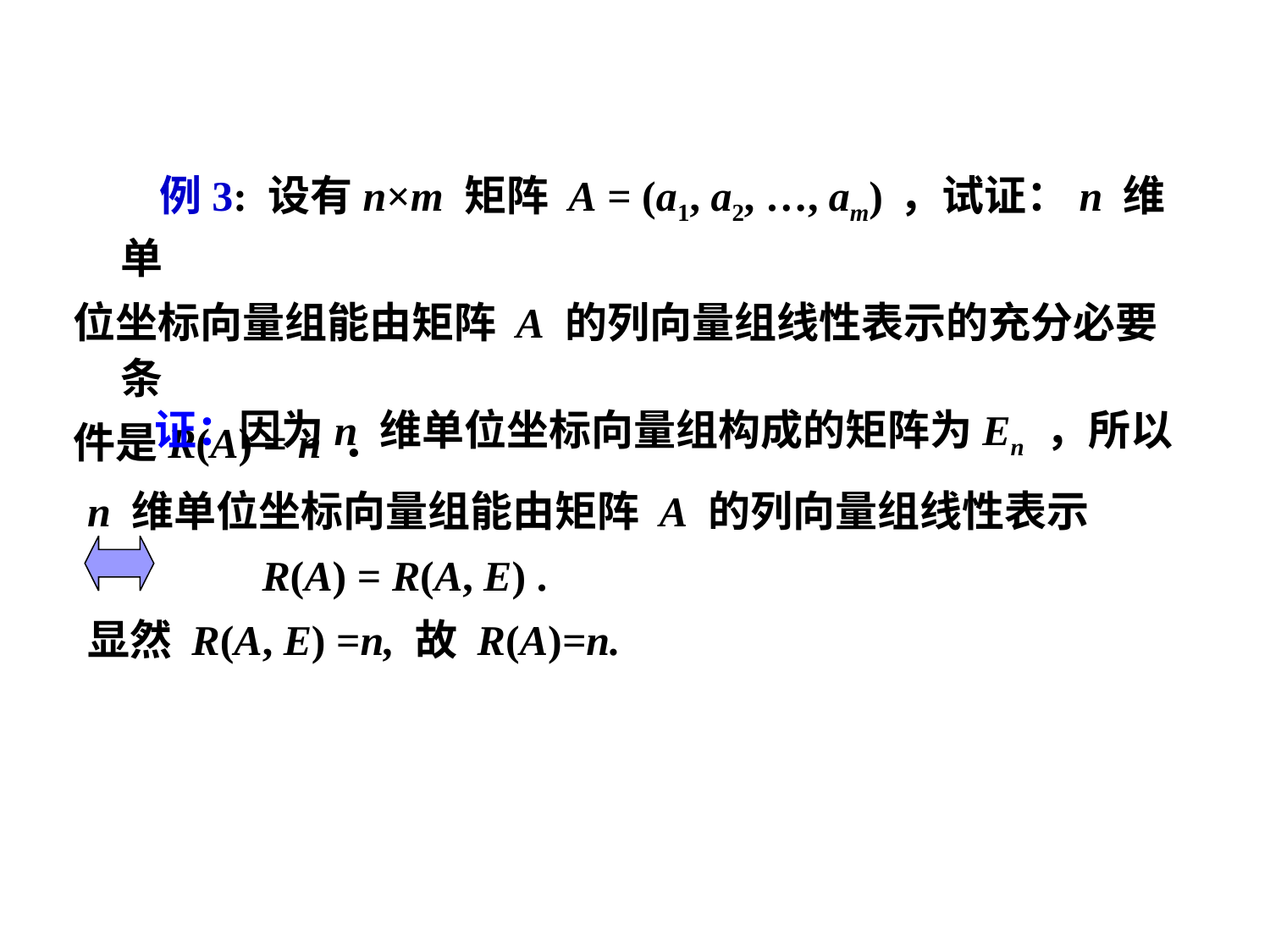

例3: 设有n×m 矩阵 A = (a1, a2, …, am) ，试证：n 维单
位坐标向量组能由矩阵 A 的列向量组线性表示的充分必要条
件是R(A) = n ．
      证：因为n 维单位坐标向量组构成的矩阵为En ，所以
n 维单位坐标向量组能由矩阵 A 的列向量组线性表示
		R(A) = R(A, E) .
显然 R(A, E) =n, 故 R(A)=n.